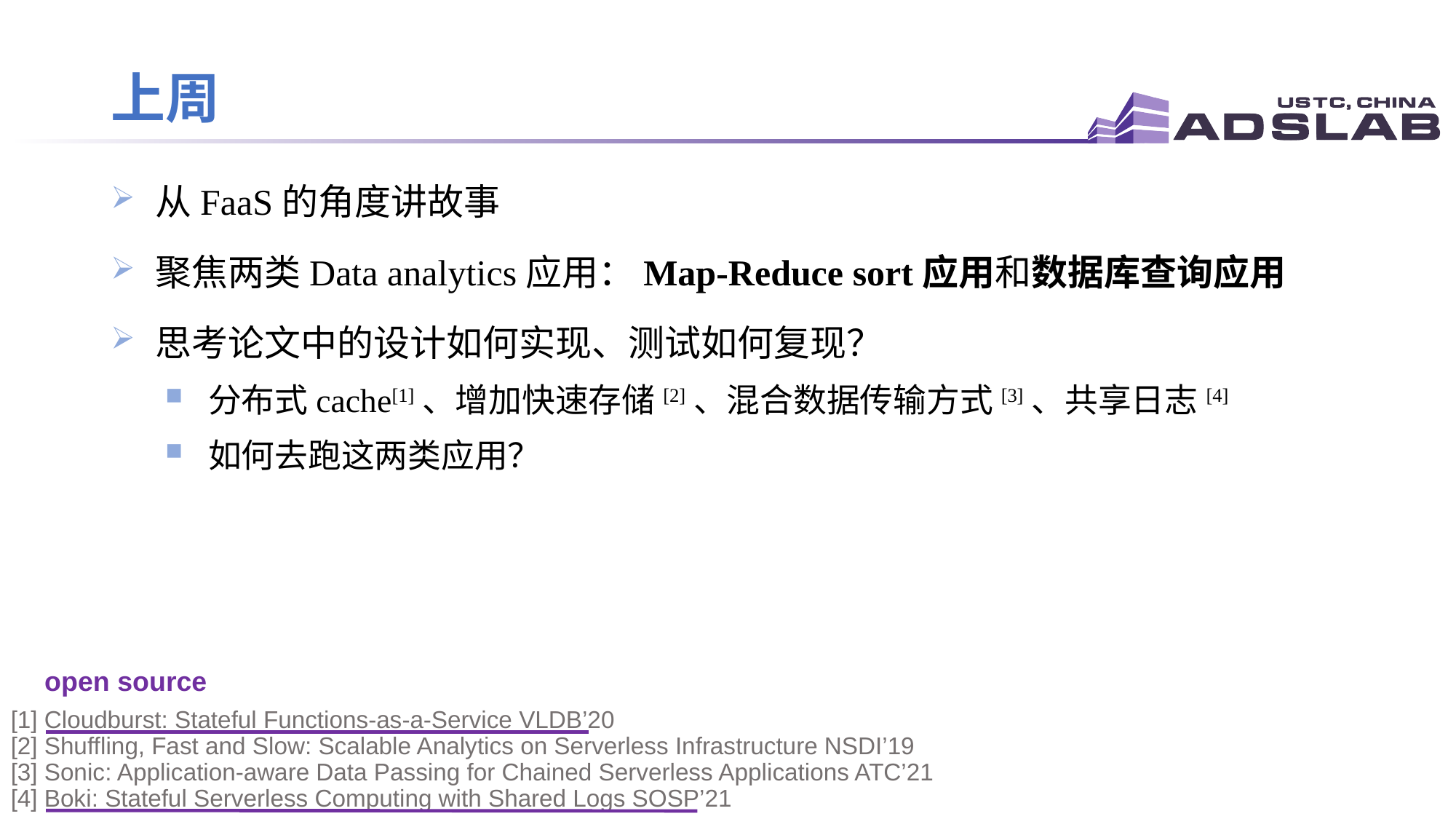

# 上周
 从FaaS的角度讲故事
 聚焦两类Data analytics应用：Map-Reduce sort应用和数据库查询应用
 思考论文中的设计如何实现、测试如何复现？
 分布式cache[1]、增加快速存储[2]、混合数据传输方式[3]、共享日志[4]
 如何去跑这两类应用？
open source
[1] Cloudburst: Stateful Functions-as-a-Service VLDB’20
[2] Shuffling, Fast and Slow: Scalable Analytics on Serverless Infrastructure NSDI’19
[3] Sonic: Application-aware Data Passing for Chained Serverless Applications ATC’21
[4] Boki: Stateful Serverless Computing with Shared Logs SOSP’21